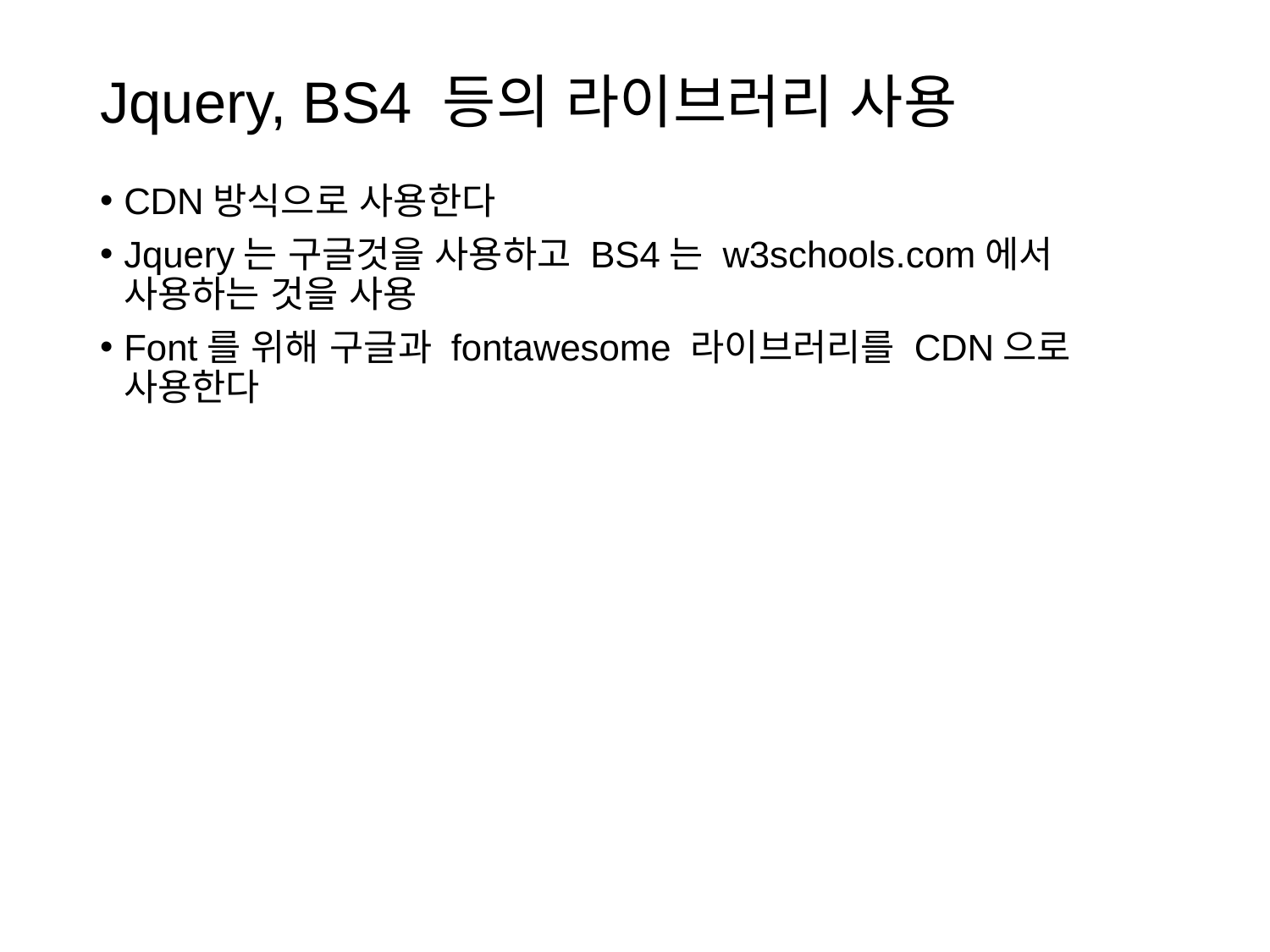

# Jquery, BS4 등의 라이브러리 사용
CDN방식으로 사용한다
Jquery는 구글것을 사용하고 BS4는 w3schools.com에서
사용하는 것을 사용
Font를 위해 구글과 fontawesome 라이브러리를 CDN으로
사용한다